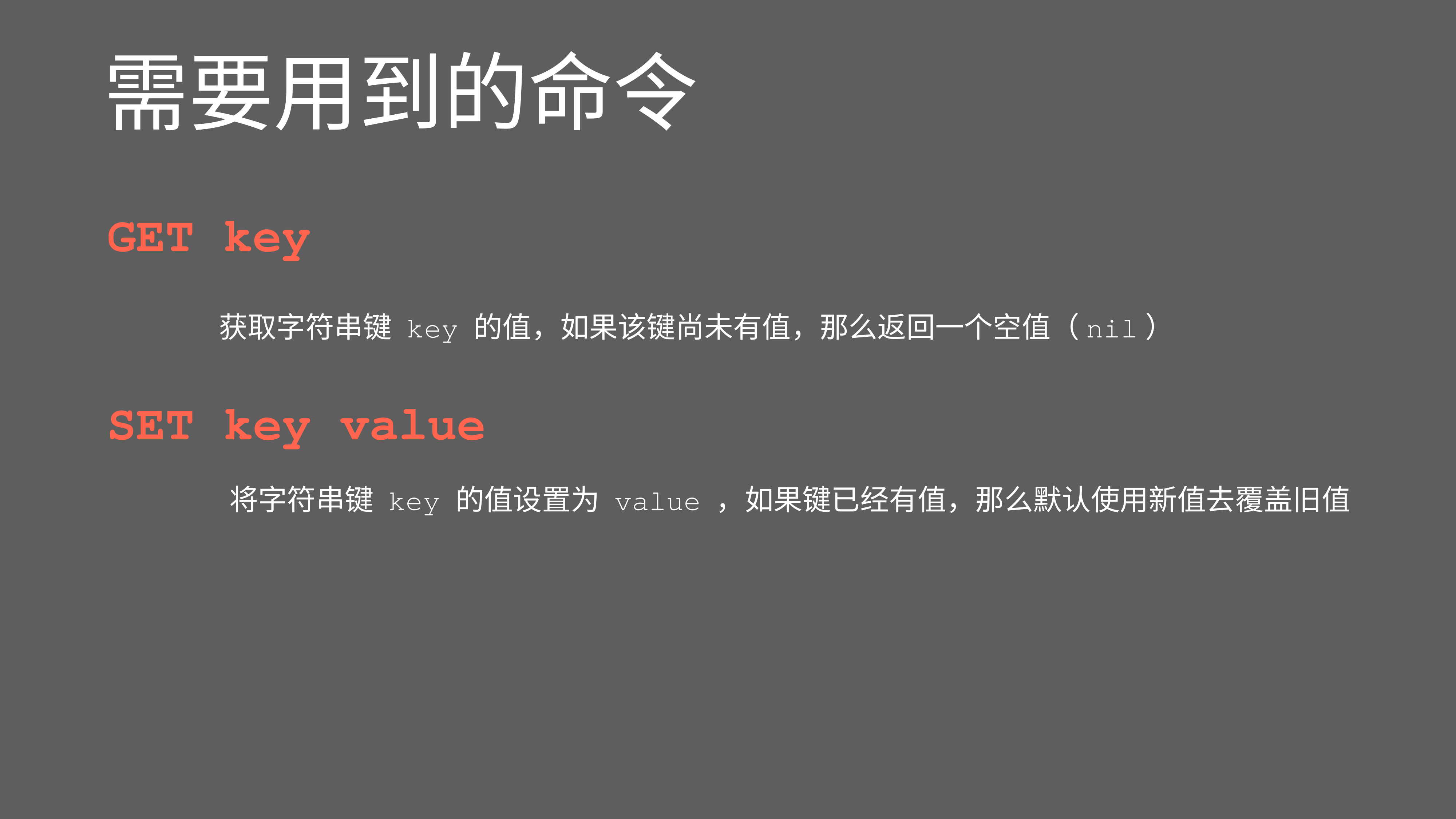

# 需要用到的命令
GET key
获取字符串键 key 的值，如果该键尚未有值，那么返回一个空值（nil）
SET key value
将字符串键 key 的值设置为 value ，如果键已经有值，那么默认使用新值去覆盖旧值